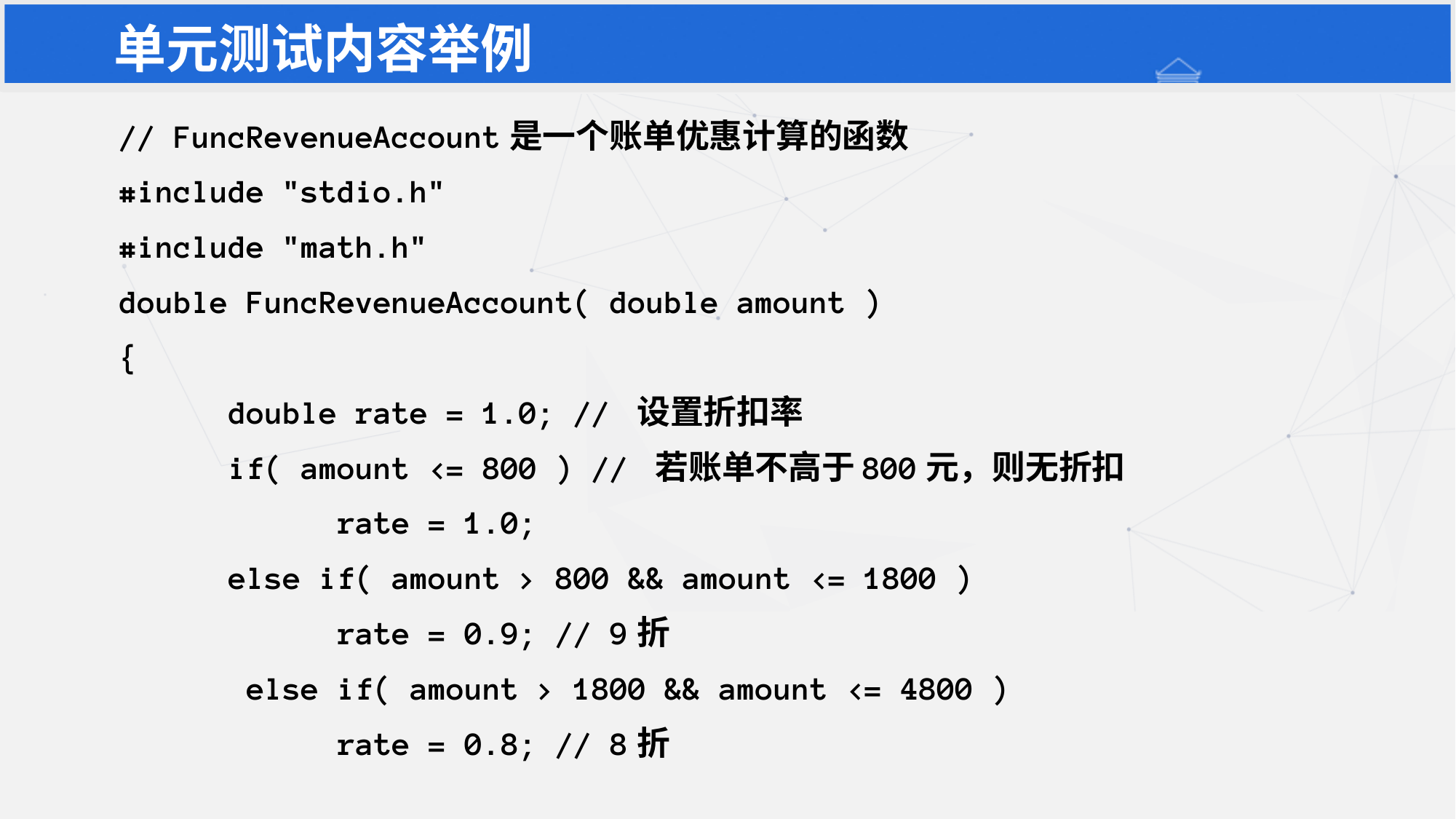

# 单元测试内容举例
// FuncRevenueAccount是一个账单优惠计算的函数
#include "stdio.h"
#include "math.h"
double FuncRevenueAccount( double amount )
{
	double rate = 1.0; // 设置折扣率
	if( amount <= 800 ) // 若账单不高于800元，则无折扣
		rate = 1.0;
	else if( amount > 800 && amount <= 1800 )
		rate = 0.9; // 9折
       else if( amount > 1800 && amount <= 4800 )
		rate = 0.8; // 8折